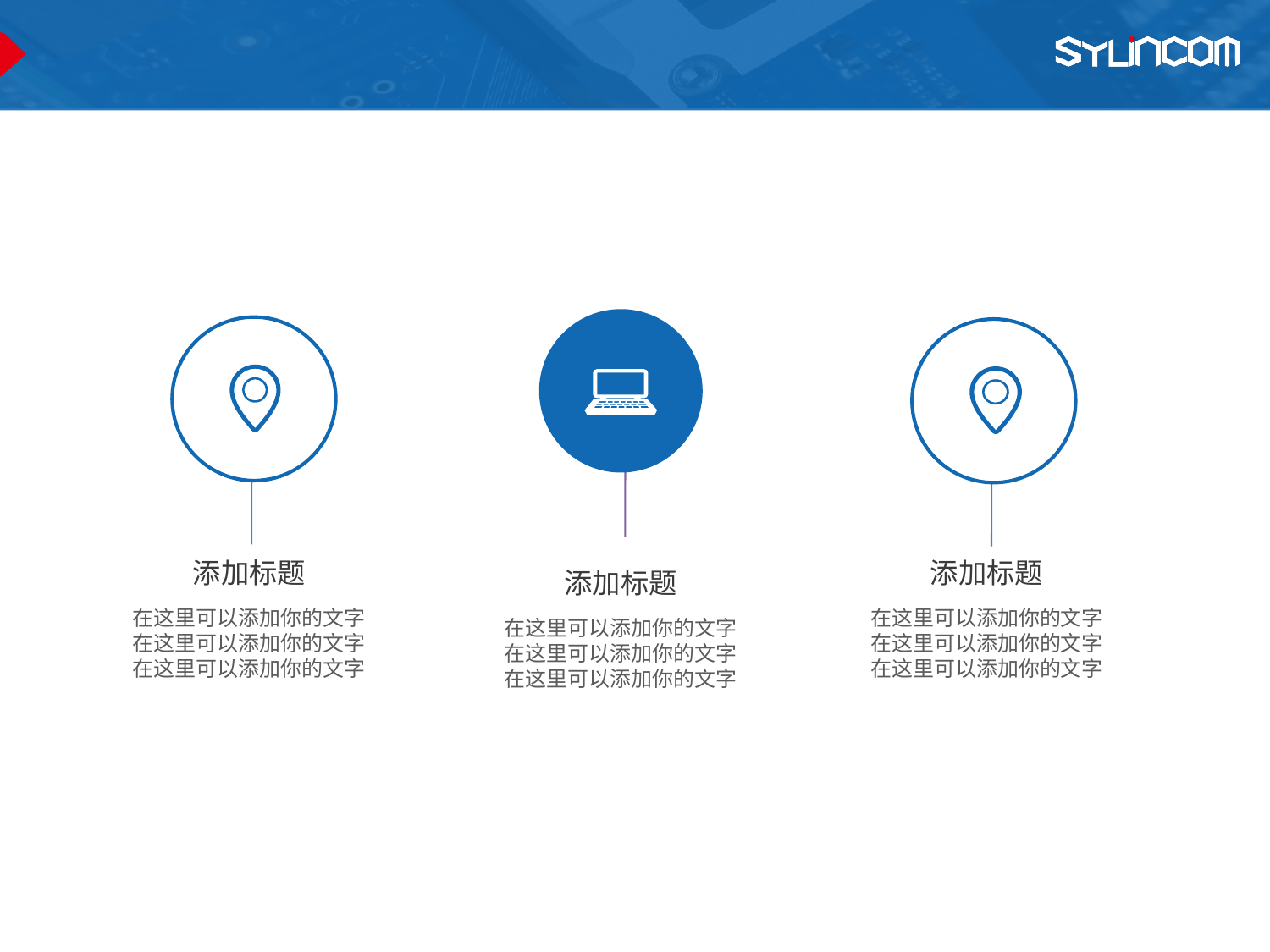

#

添加标题
在这里可以添加你的文字
在这里可以添加你的文字
在这里可以添加你的文字

添加标题
在这里可以添加你的文字
在这里可以添加你的文字
在这里可以添加你的文字

添加标题
在这里可以添加你的文字
在这里可以添加你的文字
在这里可以添加你的文字